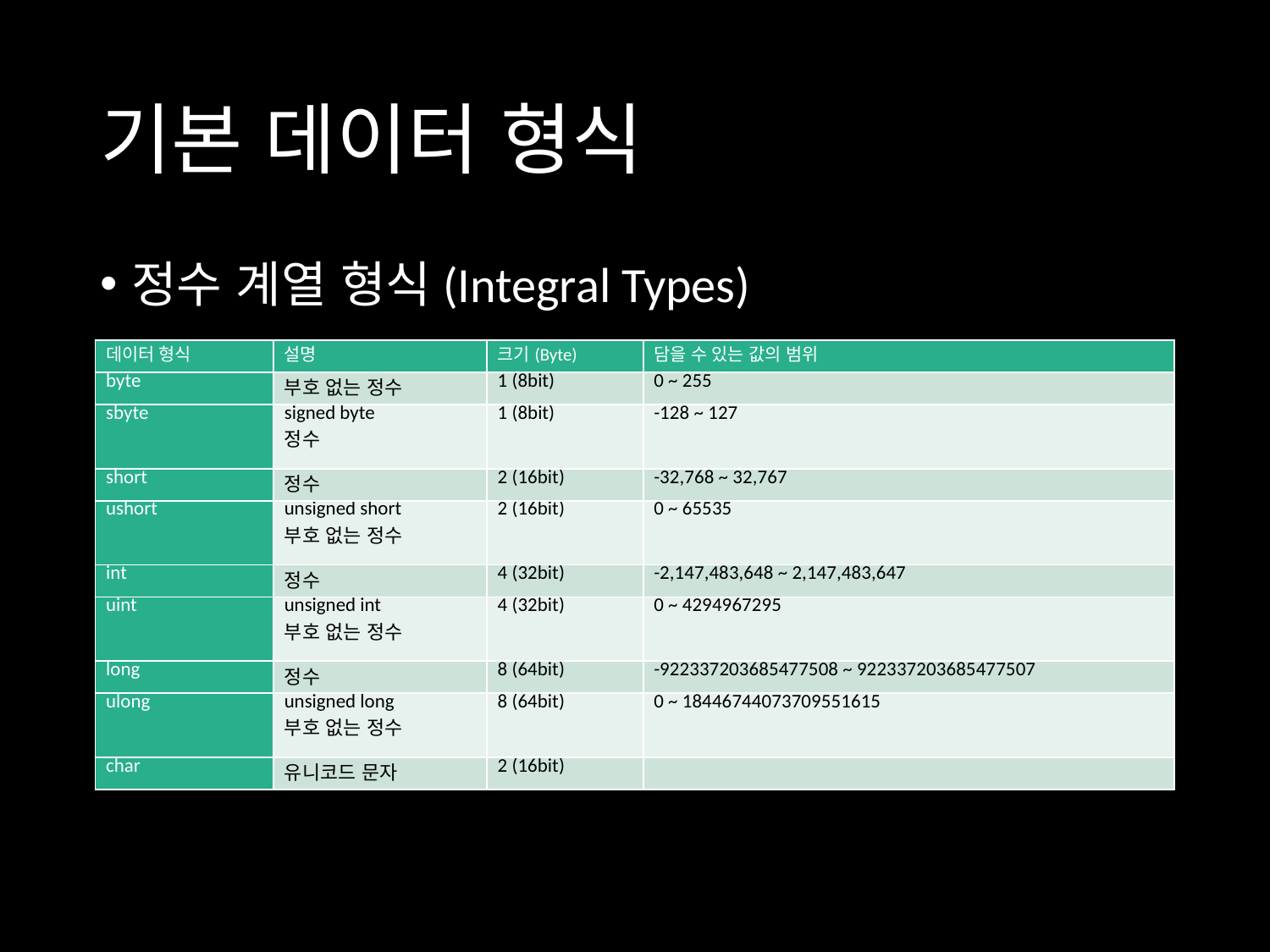

# 기본 데이터 형식
정수 계열 형식(Integral Types)
| 데이터 형식 | 설명 | 크기(Byte) | 담을 수 있는 값의 범위 |
| --- | --- | --- | --- |
| byte | 부호 없는 정수 | 1 (8bit) | 0 ~ 255 |
| sbyte | signed byte 정수 | 1 (8bit) | -128 ~ 127 |
| short | 정수 | 2 (16bit) | -32,768 ~ 32,767 |
| ushort | unsigned short 부호 없는 정수 | 2 (16bit) | 0 ~ 65535 |
| int | 정수 | 4 (32bit) | -2,147,483,648 ~ 2,147,483,647 |
| uint | unsigned int 부호 없는 정수 | 4 (32bit) | 0 ~ 4294967295 |
| long | 정수 | 8 (64bit) | -922337203685477508 ~ 922337203685477507 |
| ulong | unsigned long 부호 없는 정수 | 8 (64bit) | 0 ~ 18446744073709551615 |
| char | 유니코드 문자 | 2 (16bit) |  |